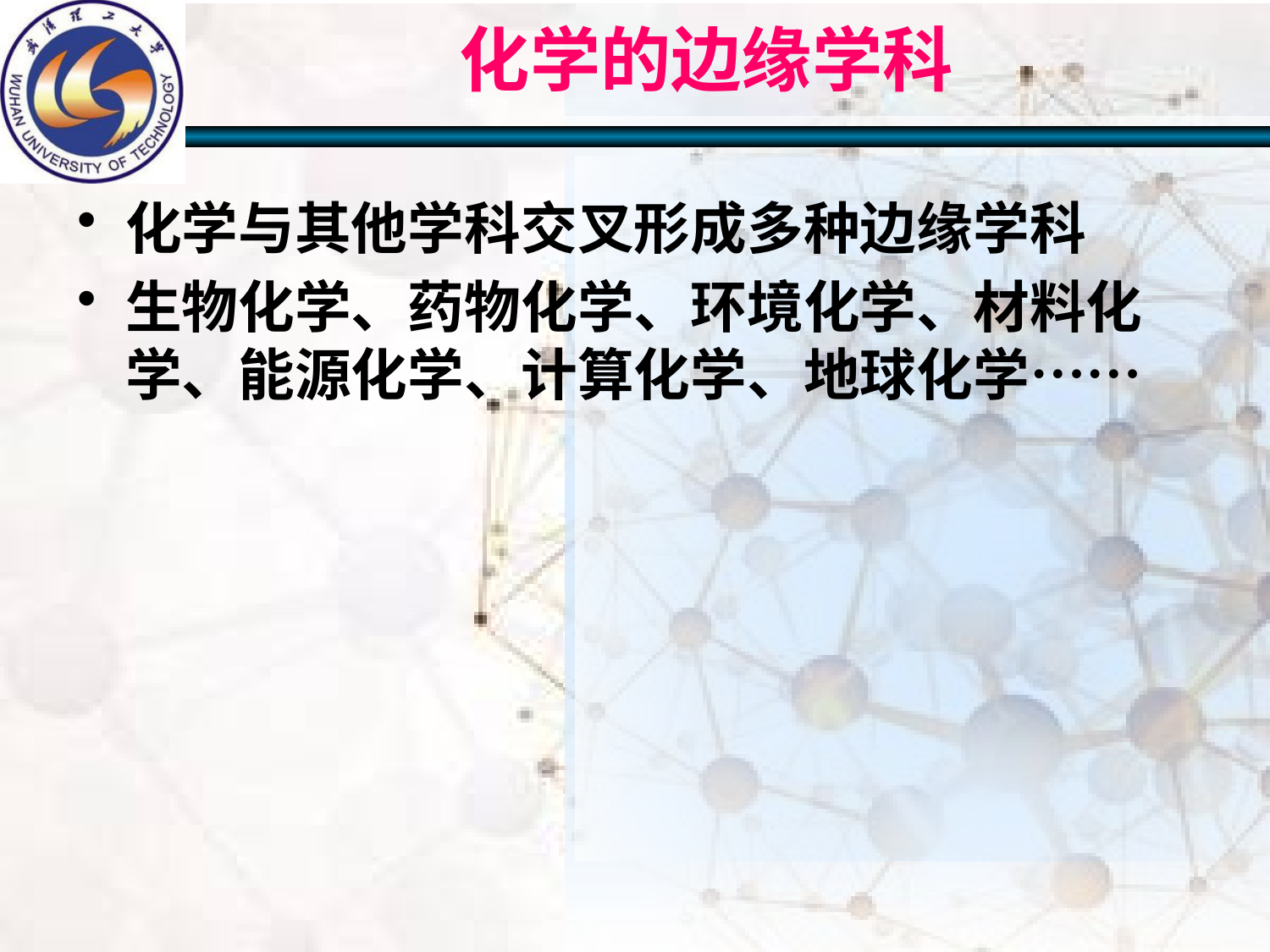

# 化学的边缘学科
化学与其他学科交叉形成多种边缘学科
生物化学、药物化学、环境化学、材料化学、能源化学、计算化学、地球化学……